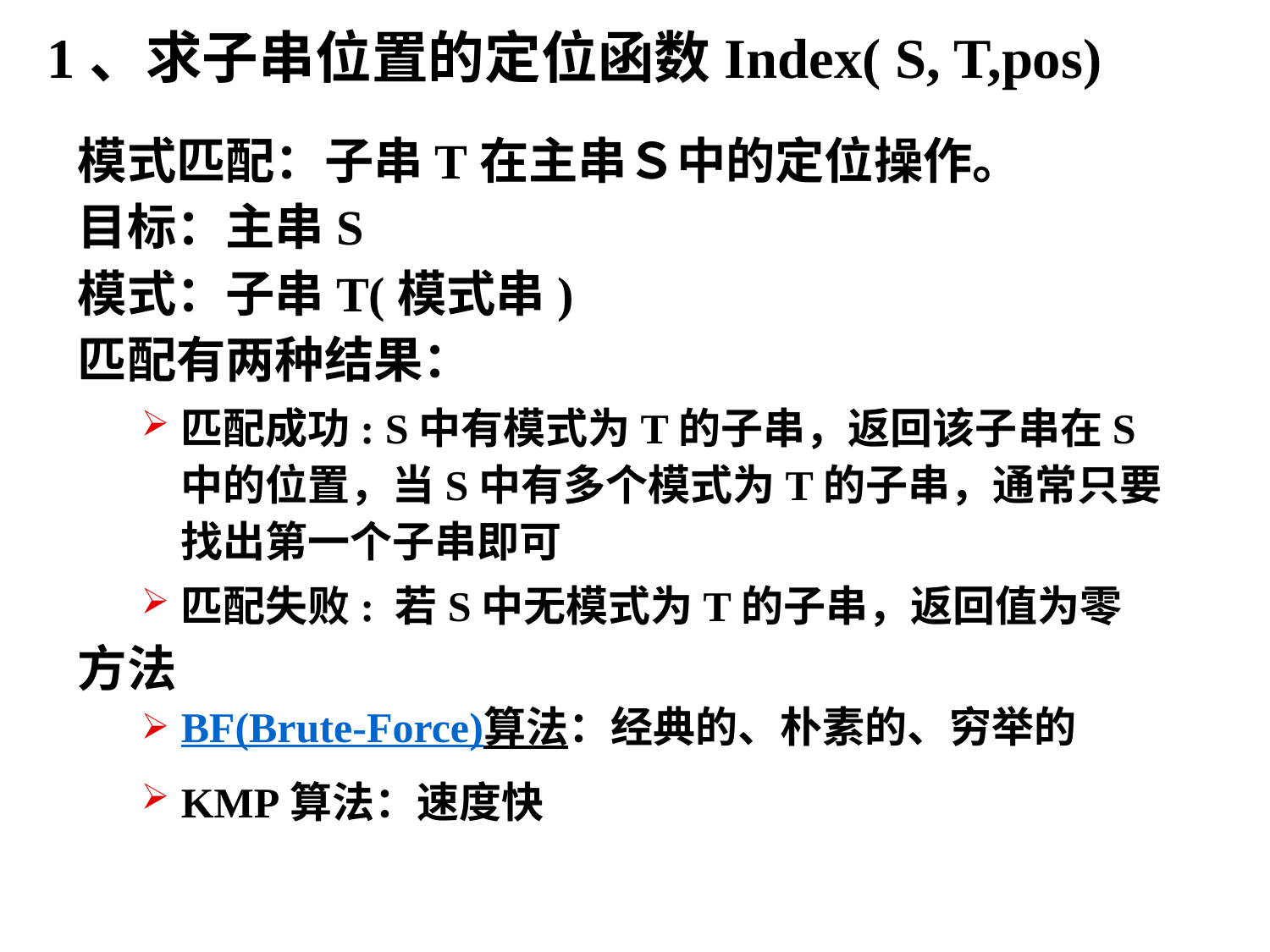

1、求子串位置的定位函数Index( S, T,pos)
模式匹配：子串T在主串Ｓ中的定位操作。
目标：主串S
模式：子串T(模式串)
匹配有两种结果：
匹配成功: S中有模式为T的子串，返回该子串在S中的位置，当S中有多个模式为T的子串，通常只要找出第一个子串即可
匹配失败: 若S中无模式为T的子串，返回值为零
方法
BF(Brute-Force)算法：经典的、朴素的、穷举的
KMP算法：速度快